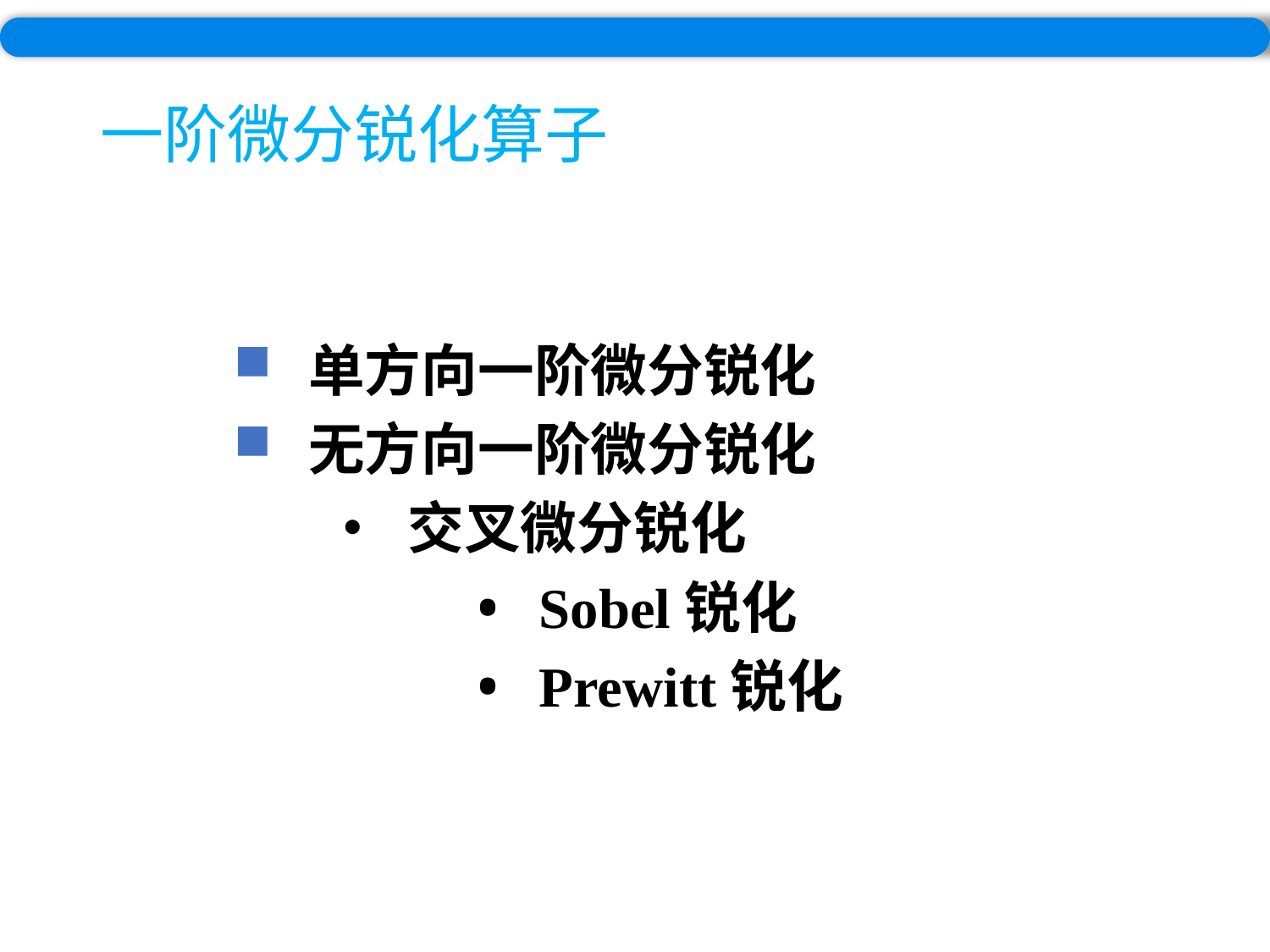

# 一阶微分锐化算子
 单方向一阶微分锐化
 无方向一阶微分锐化
       • 交叉微分锐化
       • Sobel锐化
       • Prewitt锐化